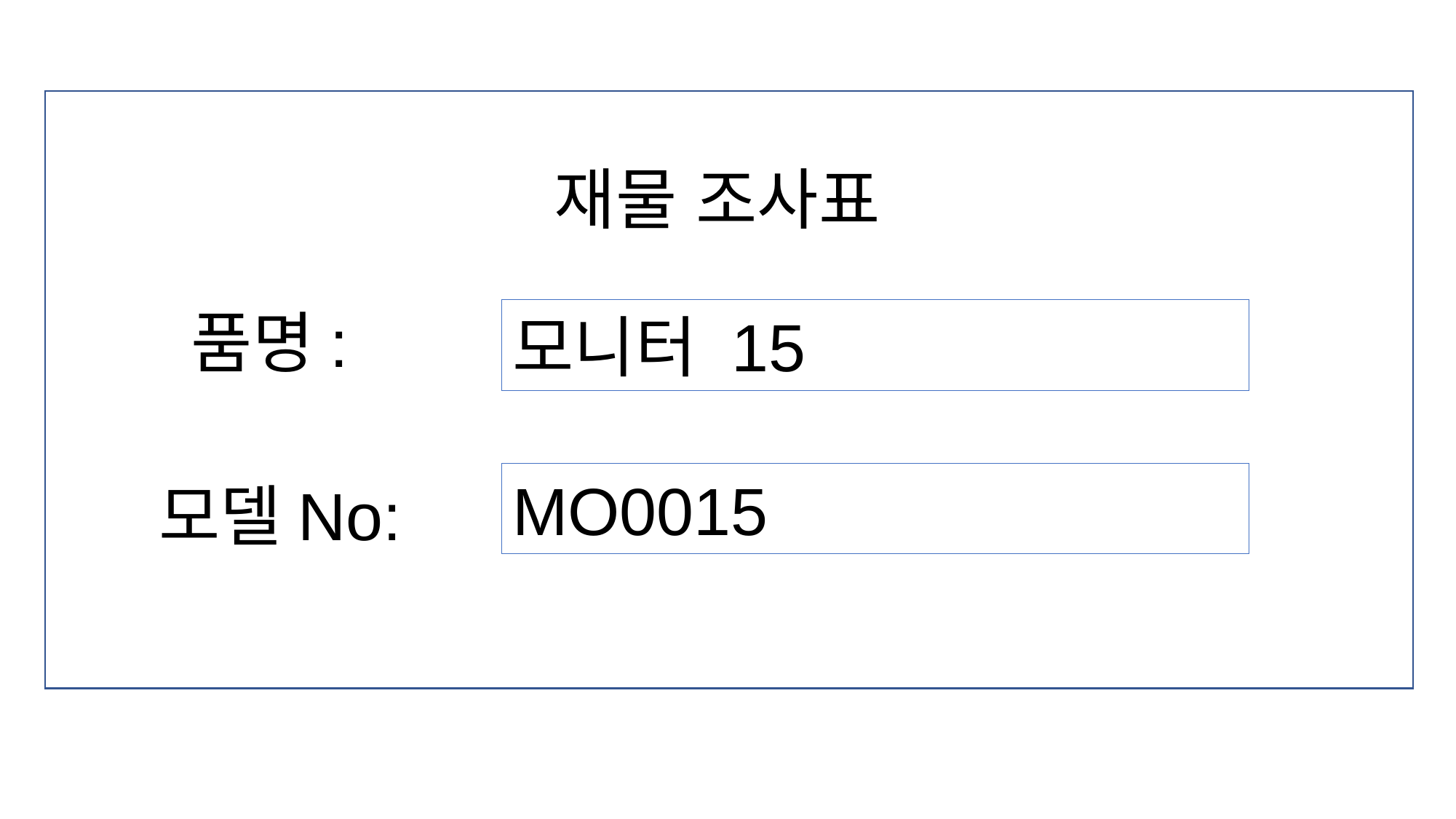

재물 조사표
품명:
모니터 15
MO0015
모델No: